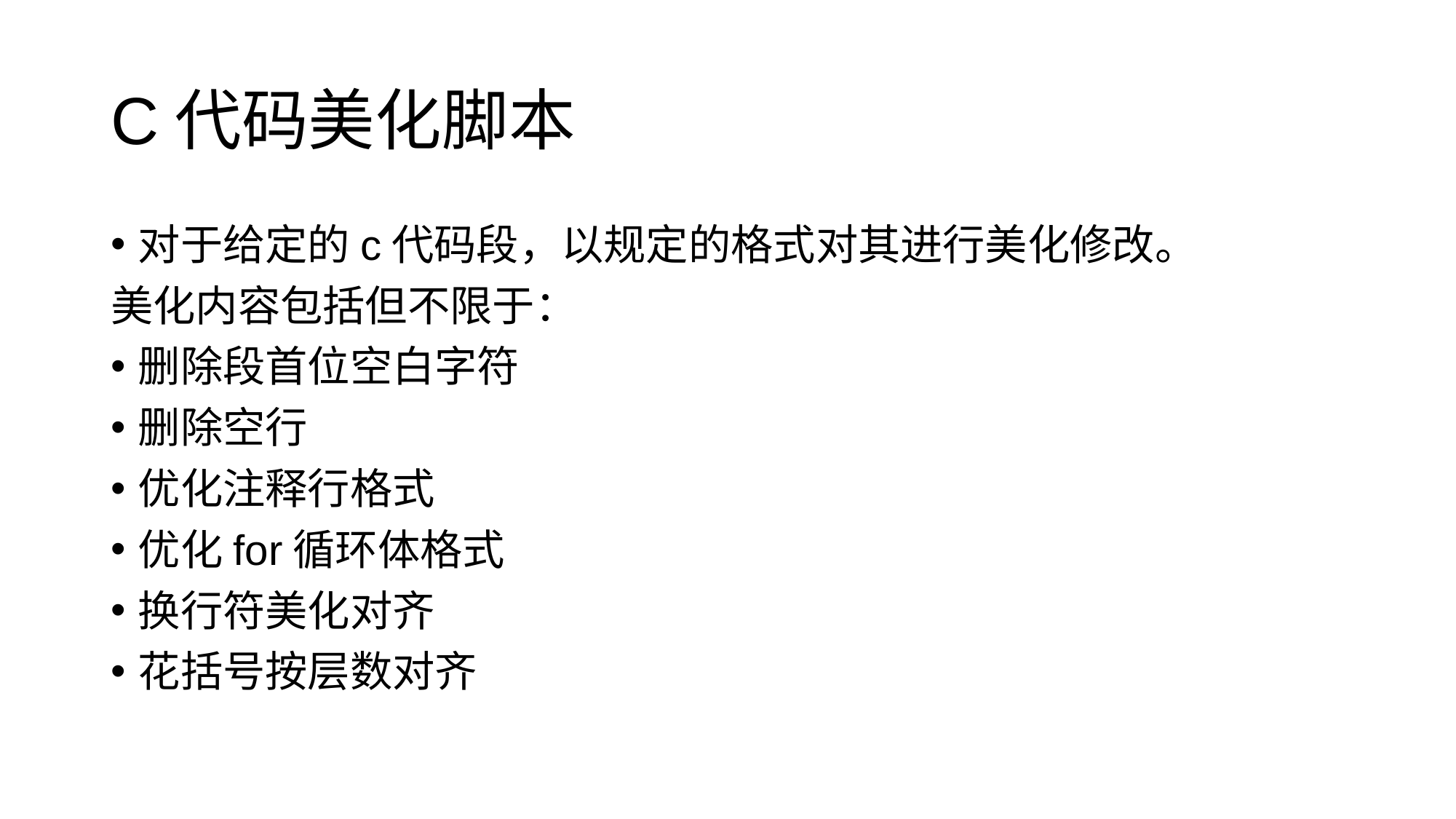

# C代码美化脚本
对于给定的c代码段，以规定的格式对其进行美化修改。
美化内容包括但不限于：
删除段首位空白字符
删除空行
优化注释行格式
优化for循环体格式
换行符美化对齐
花括号按层数对齐